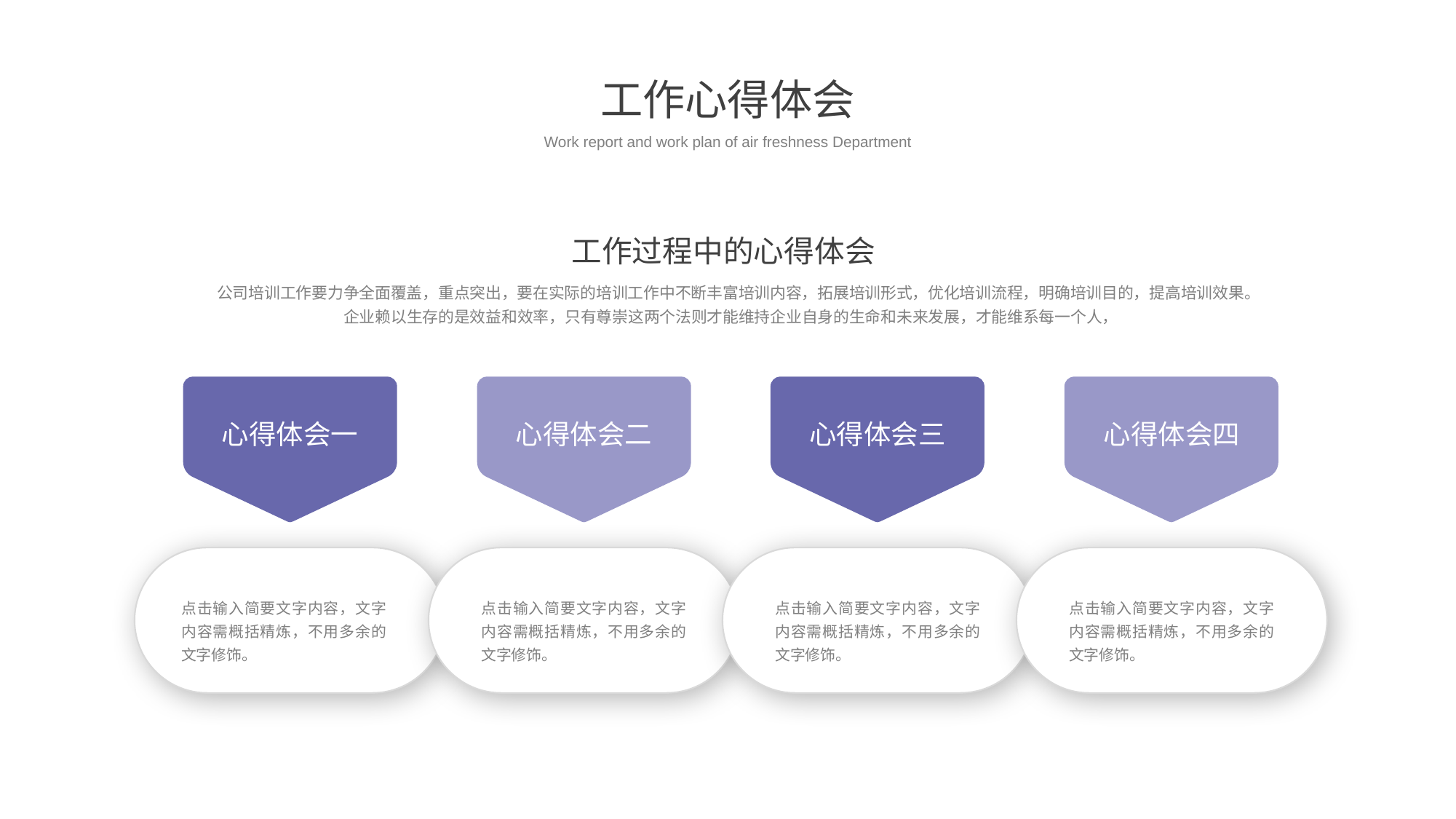

工作心得体会
Work report and work plan of air freshness Department
工作过程中的心得体会
公司培训工作要力争全面覆盖，重点突出，要在实际的培训工作中不断丰富培训内容，拓展培训形式，优化培训流程，明确培训目的，提高培训效果。企业赖以生存的是效益和效率，只有尊崇这两个法则才能维持企业自身的生命和未来发展，才能维系每一个人，

心得体会一

心得体会二

心得体会三

心得体会四

点击输入简要文字内容，文字内容需概括精炼，不用多余的文字修饰。

点击输入简要文字内容，文字内容需概括精炼，不用多余的文字修饰。

点击输入简要文字内容，文字内容需概括精炼，不用多余的文字修饰。

点击输入简要文字内容，文字内容需概括精炼，不用多余的文字修饰。